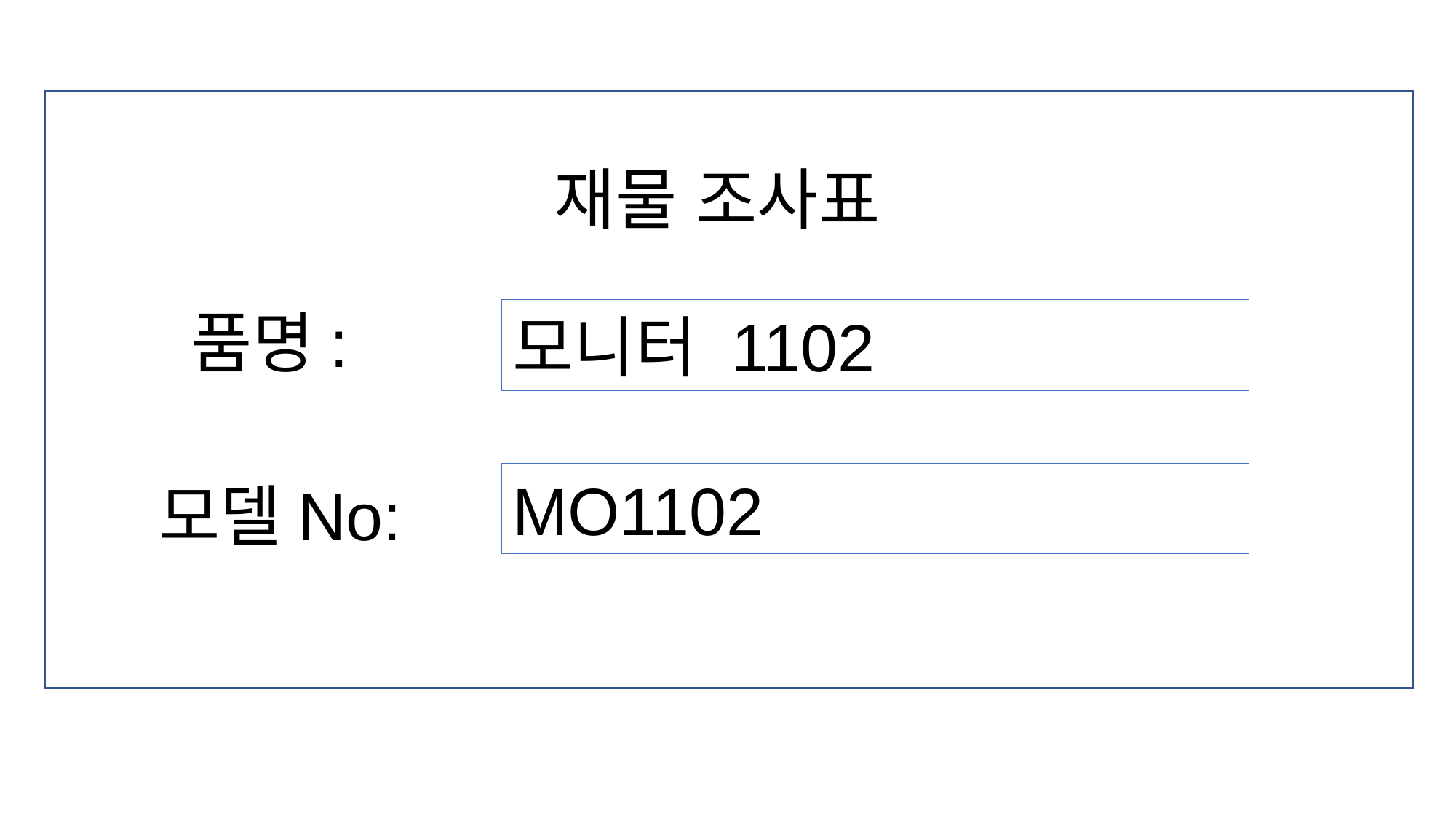

재물 조사표
품명:
모니터 1102
MO1102
모델No: